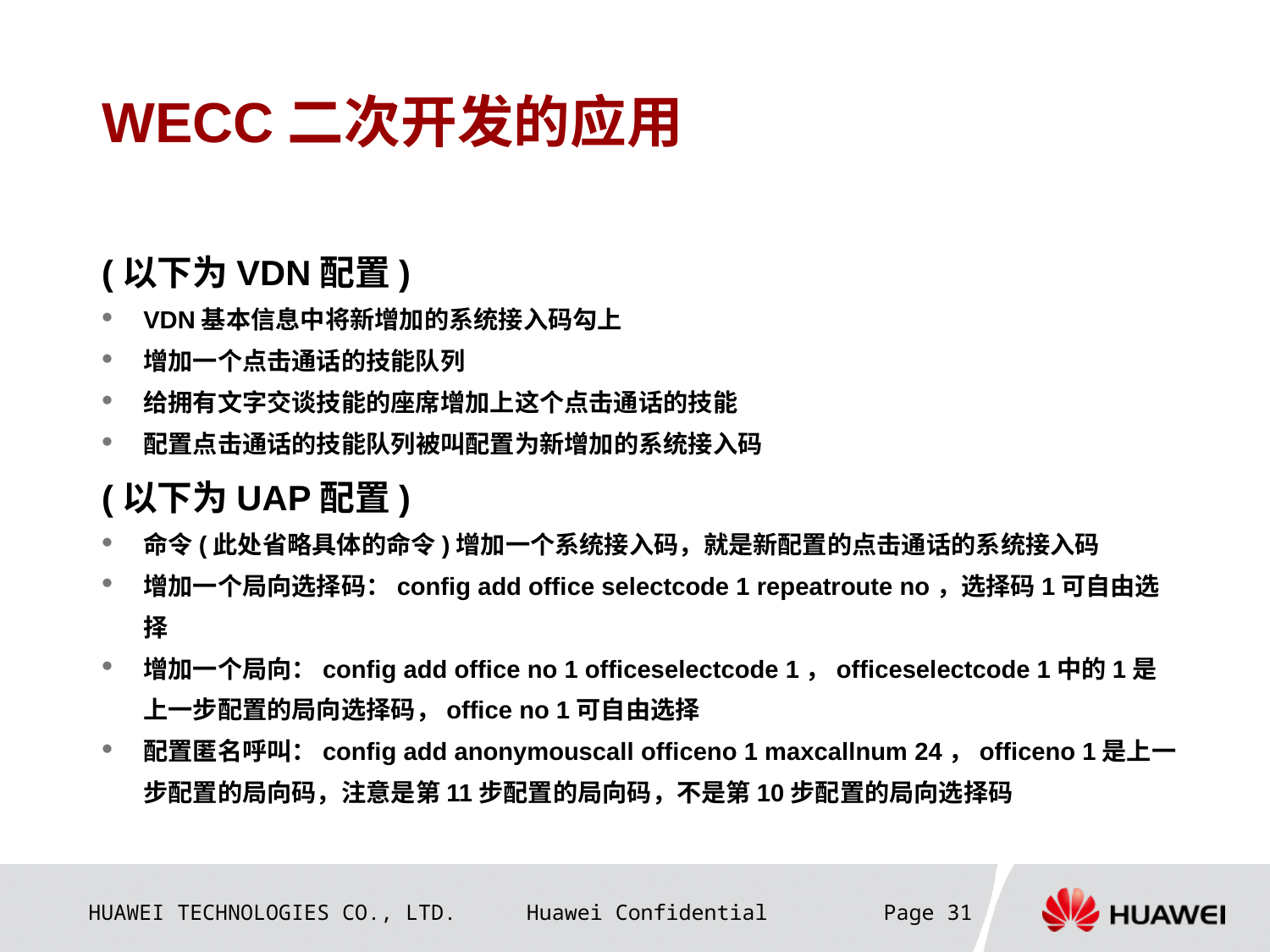

# WECC二次开发的应用
(以下为VDN配置)
VDN基本信息中将新增加的系统接入码勾上
增加一个点击通话的技能队列
给拥有文字交谈技能的座席增加上这个点击通话的技能
配置点击通话的技能队列被叫配置为新增加的系统接入码
(以下为UAP配置)
命令(此处省略具体的命令)增加一个系统接入码，就是新配置的点击通话的系统接入码
增加一个局向选择码：config add office selectcode 1 repeatroute no，选择码1可自由选择
增加一个局向：config add office no 1 officeselectcode 1，officeselectcode 1中的1是上一步配置的局向选择码，office no 1可自由选择
配置匿名呼叫：config add anonymouscall officeno 1 maxcallnum 24，officeno 1是上一步配置的局向码，注意是第11步配置的局向码，不是第10步配置的局向选择码

Page 31